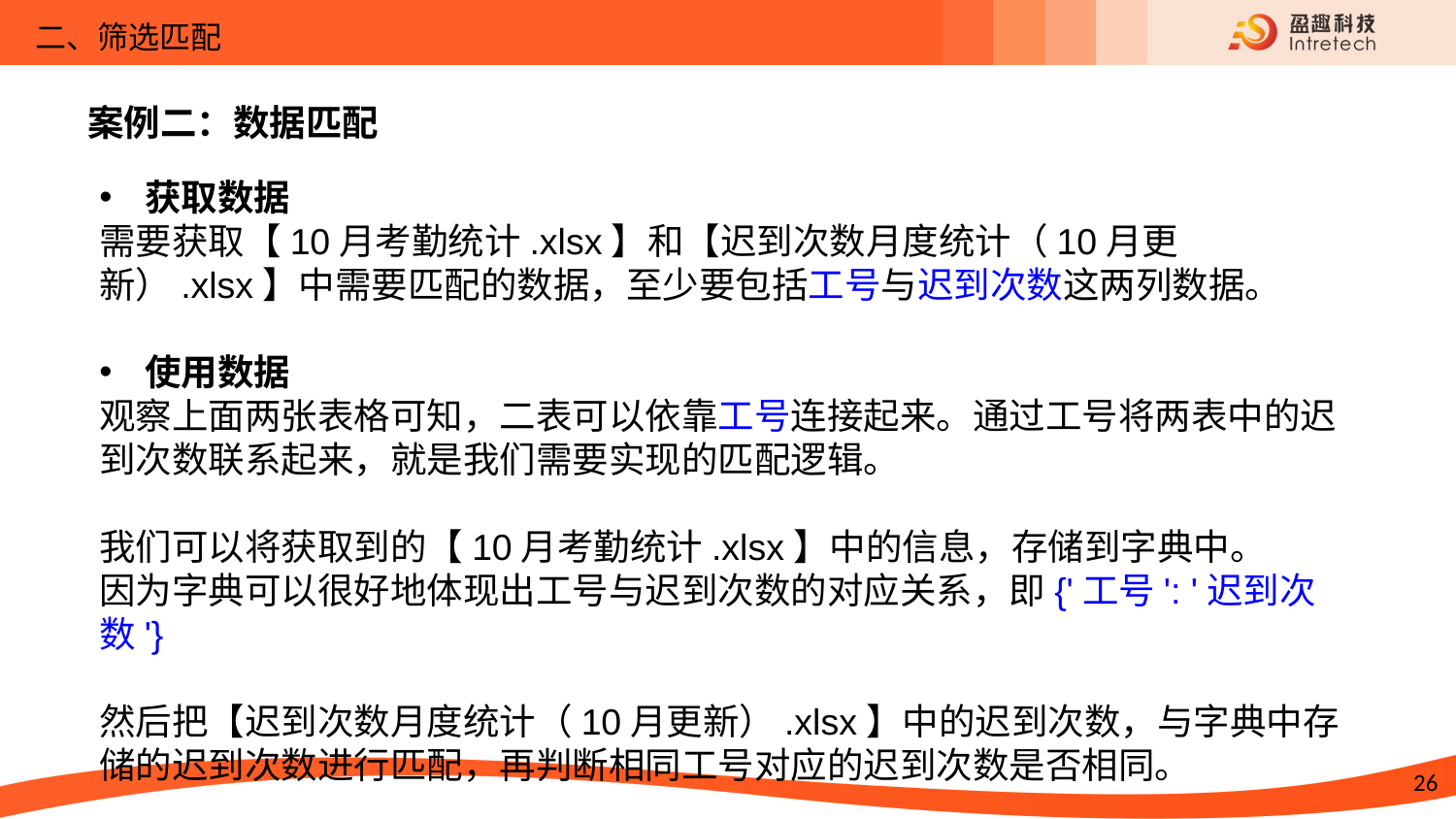

二、筛选匹配
案例二：数据匹配

获取数据
需要获取【10月考勤统计.xlsx】和【迟到次数月度统计（10月更新）.xlsx】中需要匹配的数据，至少要包括工号与迟到次数这两列数据。

使用数据
观察上面两张表格可知，二表可以依靠工号连接起来。通过工号将两表中的迟到次数联系起来，就是我们需要实现的匹配逻辑。

我们可以将获取到的【10月考勤统计.xlsx】中的信息，存储到字典中。
因为字典可以很好地体现出工号与迟到次数的对应关系，即{'工号': '迟到次数'}
然后把【迟到次数月度统计（10月更新）.xlsx】中的迟到次数，与字典中存储的迟到次数进行匹配，再判断相同工号对应的迟到次数是否相同。